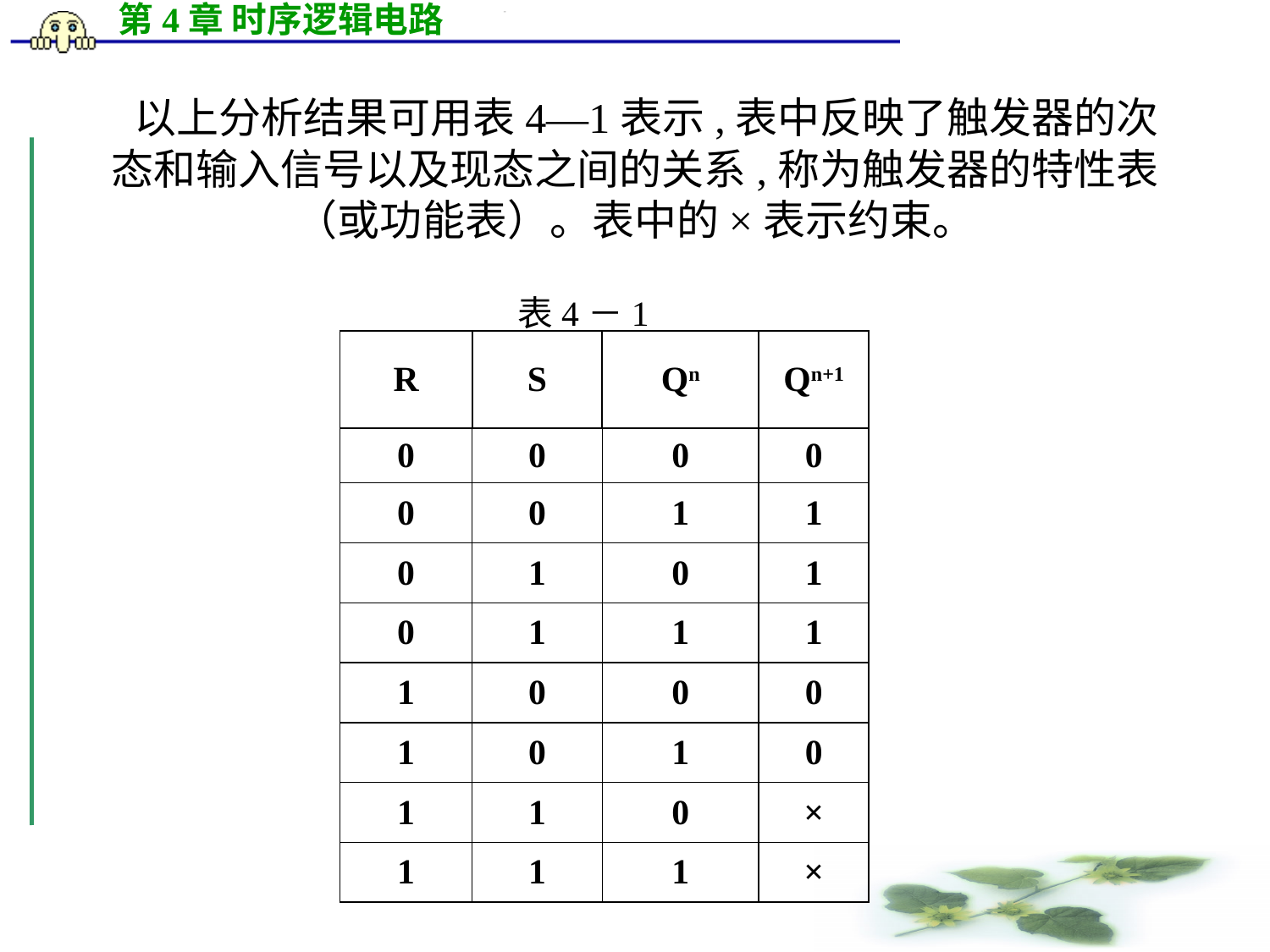

# 以上分析结果可用表4―1表示,表中反映了触发器的次态和输入信号以及现态之间的关系,称为触发器的特性表（或功能表）。表中的×表示约束。
表4－1
| R | S | Qn | Qn+1 |
| --- | --- | --- | --- |
| 0 | 0 | 0 | 0 |
| 0 | 0 | 1 | 1 |
| 0 | 1 | 0 | 1 |
| 0 | 1 | 1 | 1 |
| 1 | 0 | 0 | 0 |
| 1 | 0 | 1 | 0 |
| 1 | 1 | 0 | × |
| 1 | 1 | 1 | × |